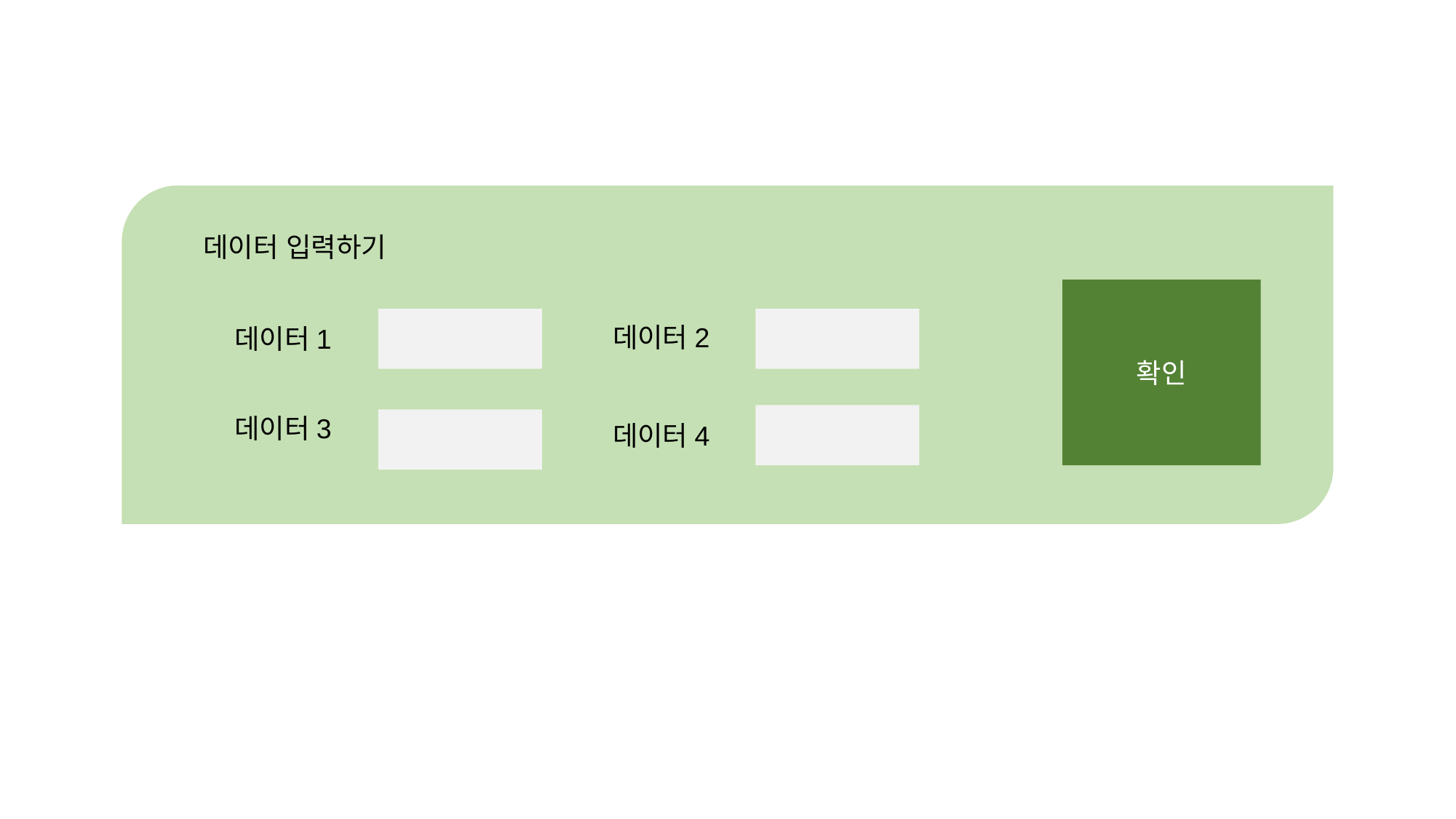

데이터 입력하기
확인

데이터2
데이터1

데이터3

데이터4